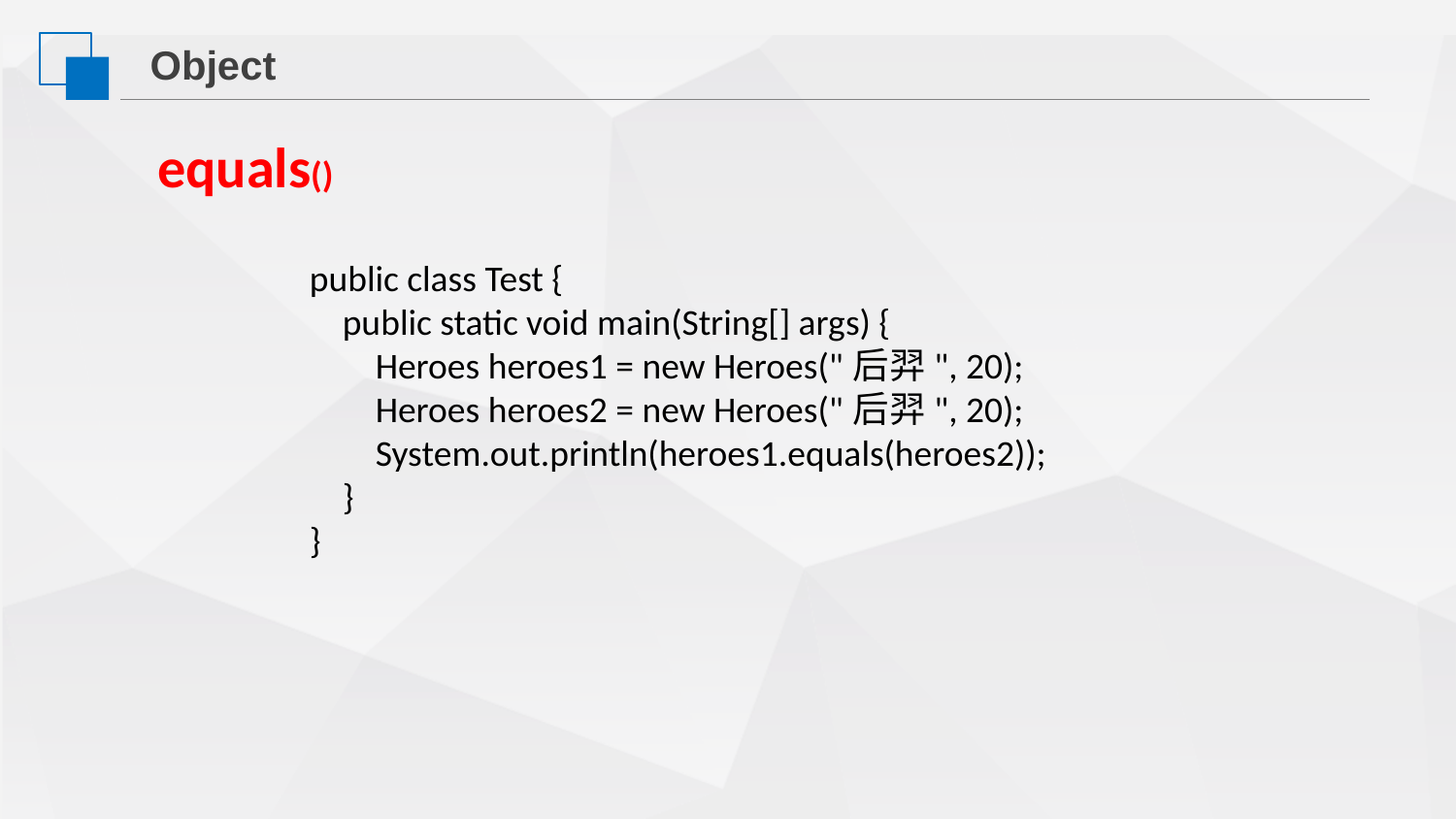

Object
equals()
public class Test {
    public static void main(String[] args) {
        Heroes heroes1 = new Heroes("后羿", 20);
        Heroes heroes2 = new Heroes("后羿", 20);
        System.out.println(heroes1.equals(heroes2));
    }
}